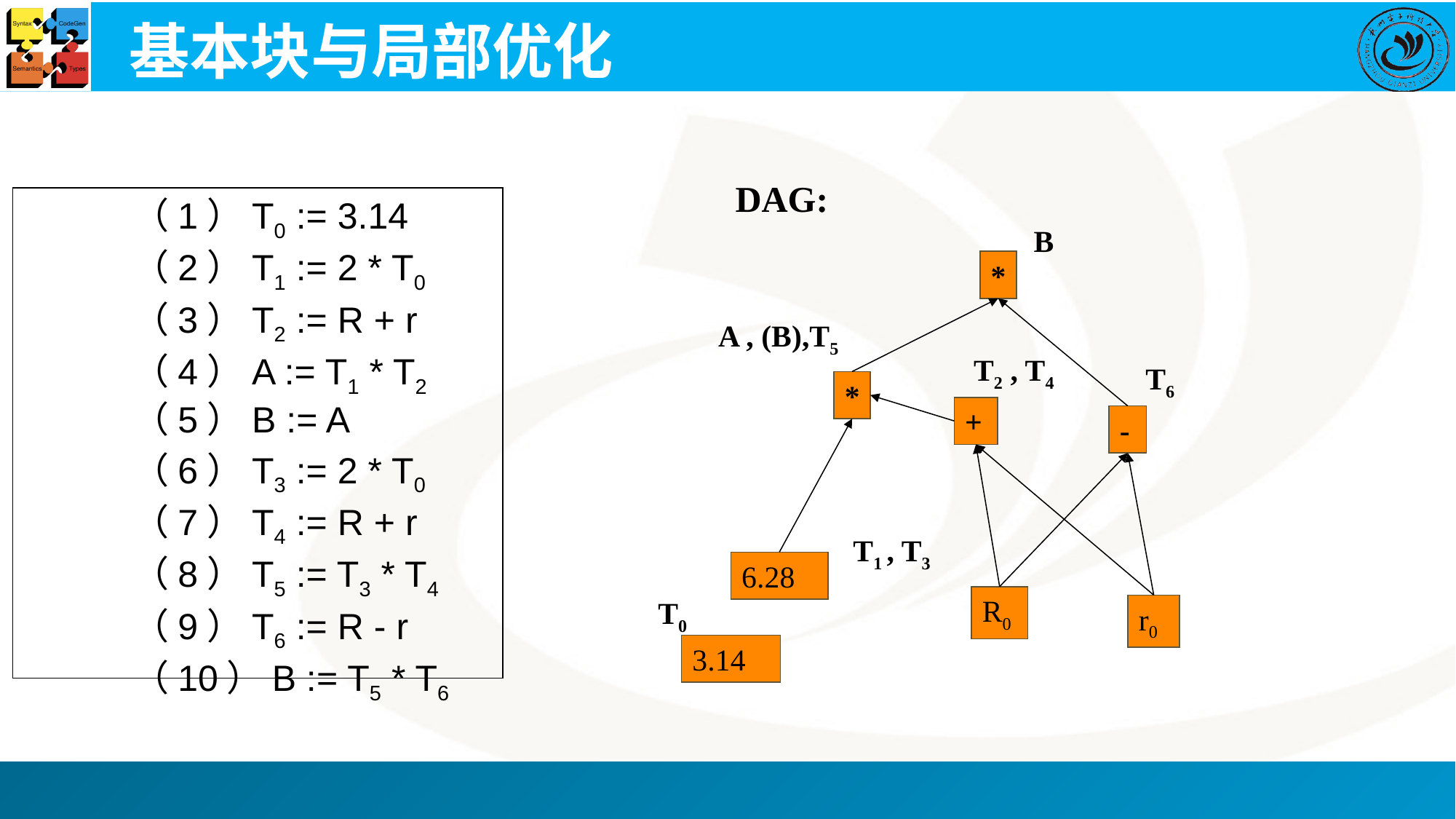

# 基本块与局部优化
DAG:
（1）T0 := 3.14
（2）T1 := 2 * T0
（3）T2 := R + r
（4）A := T1 * T2
（5）B := A
（6）T3 := 2 * T0
（7）T4 := R + r
（8）T5 := T3 * T4
（9）T6 := R - r
（10）B := T5 * T6
B
*
A , (B),T5
T2 , T4
T6
*
+
-
T1 , T3
6.28
R0
T0
r0
3.14
33